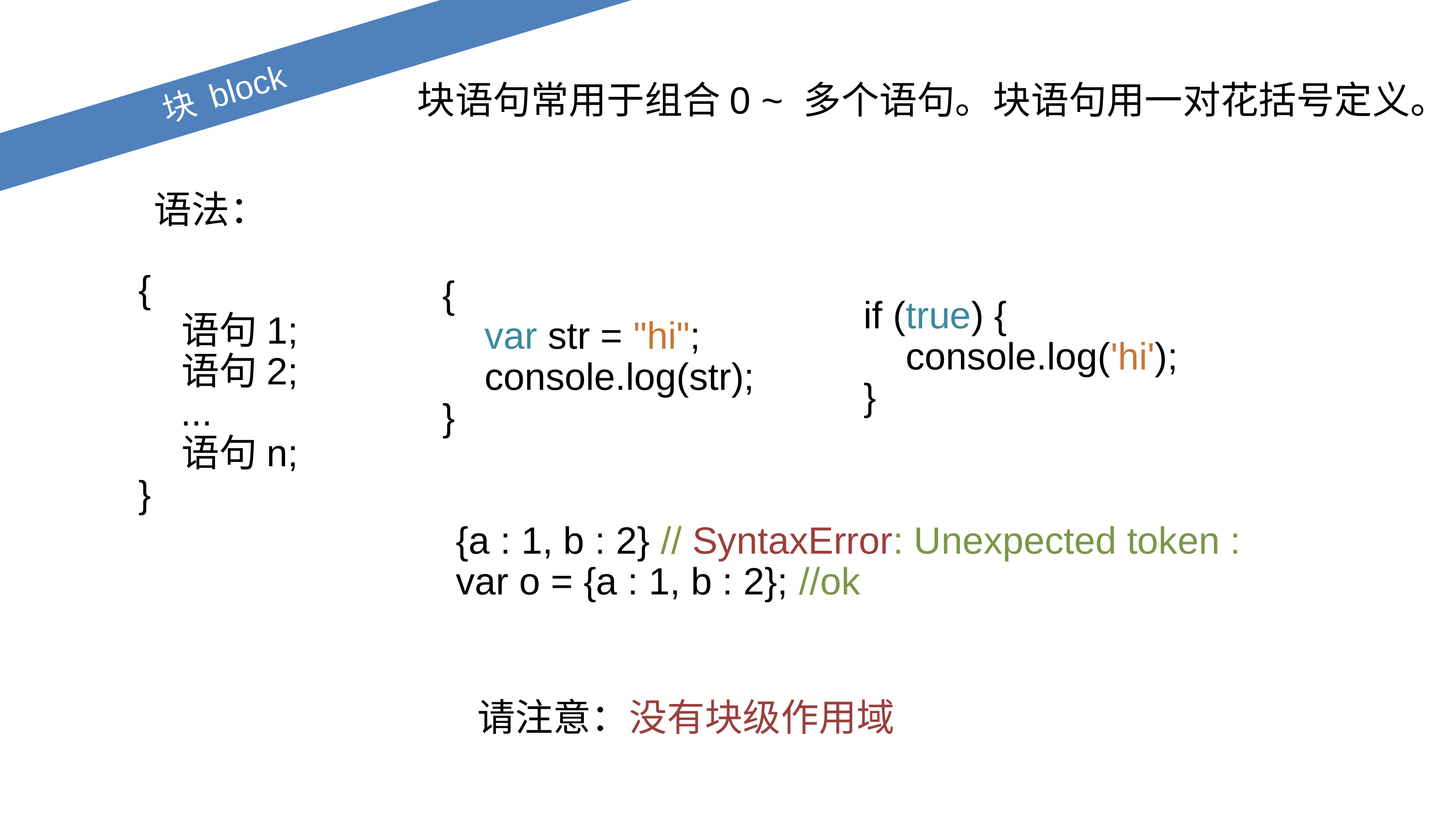

块 block
块语句常用于组合0 ~ 多个语句。块语句用一对花括号定义。
语法：
{
    语句1;
    语句2;
    ...
    语句n;
}
{
    var str = "hi";
    console.log(str);
}
if (true) {
    console.log('hi');
}
{a : 1, b : 2} // SyntaxError: Unexpected token :
var o = {a : 1, b : 2}; //ok
请注意：没有块级作用域